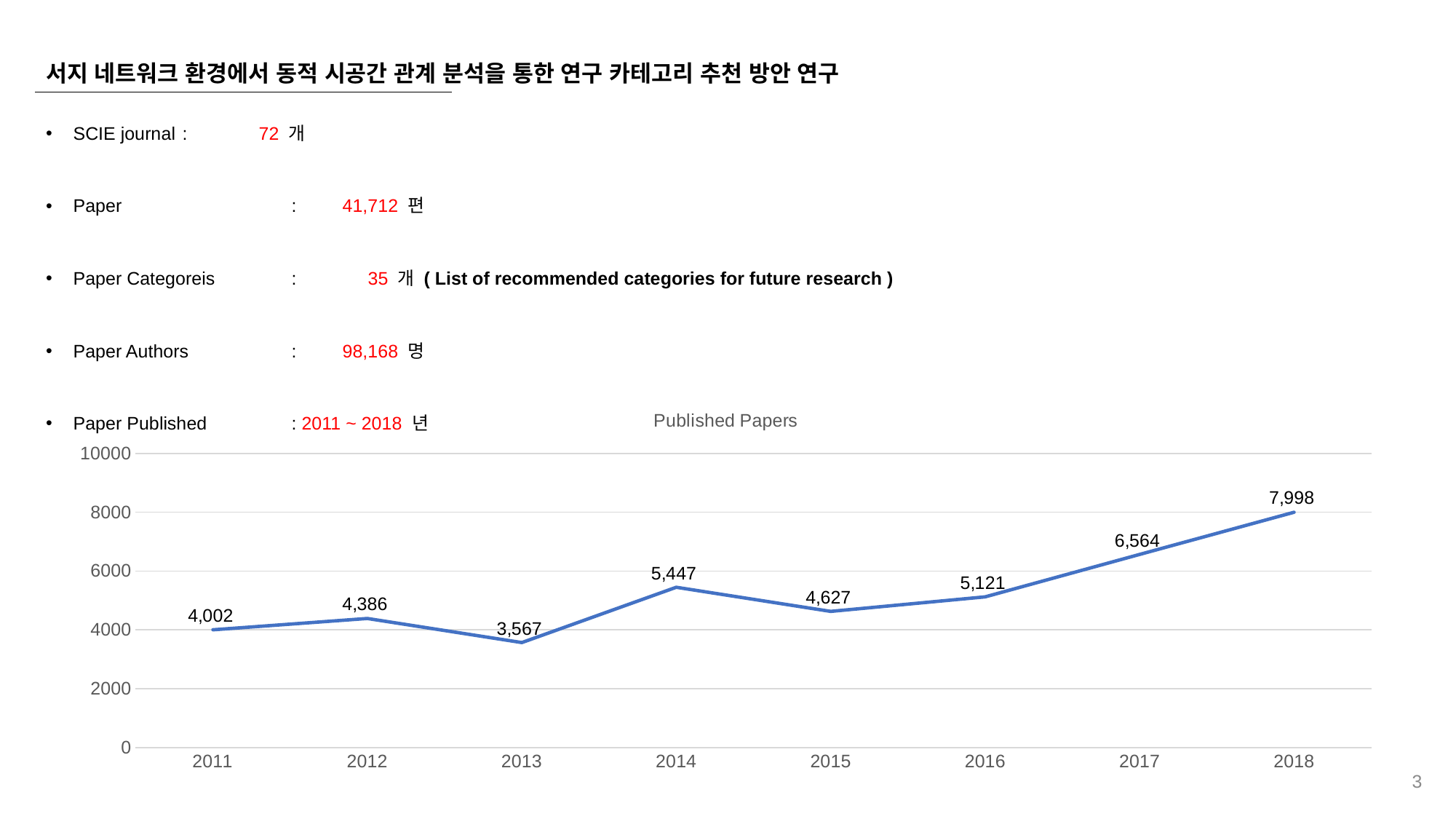

# 서지 네트워크 환경에서 동적 시공간 관계 분석을 통한 연구 카테고리 추천 방안 연구
SCIE journal	:              72 개

Paper		:         41,712 편

Paper Categoreis	:              35 개 ( List of recommended categories for future research )

Paper Authors	:         98,168 명

Paper Published	: 2011 ~ 2018 년

### Chart: Published Papers

| Category | Published Papers |
|---|---|
| 2011 | 4002.0 |
| 2012 | 4386.0 |
| 2013 | 3567.0 |
| 2014 | 5447.0 |
| 2015 | 4627.0 |
| 2016 | 5121.0 |
| 2017 | 6564.0 |
| 2018 | 7998.0 |
3